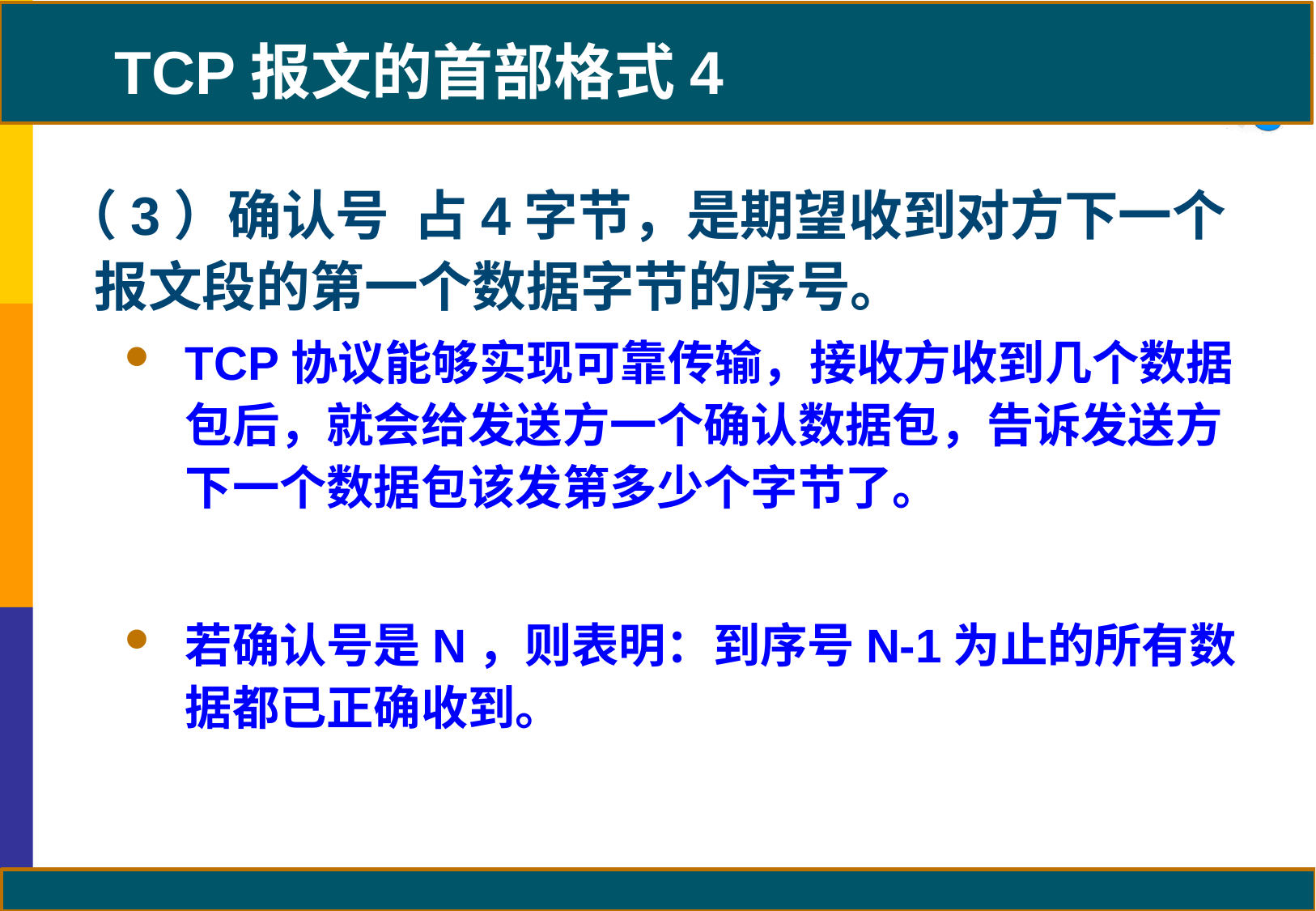

# TCP报文的首部格式4
（3）确认号  占4字节，是期望收到对方下一个报文段的第一个数据字节的序号。
TCP协议能够实现可靠传输，接收方收到几个数据包后，就会给发送方一个确认数据包，告诉发送方下一个数据包该发第多少个字节了。

若确认号是N，则表明：到序号N-1为止的所有数据都已正确收到。